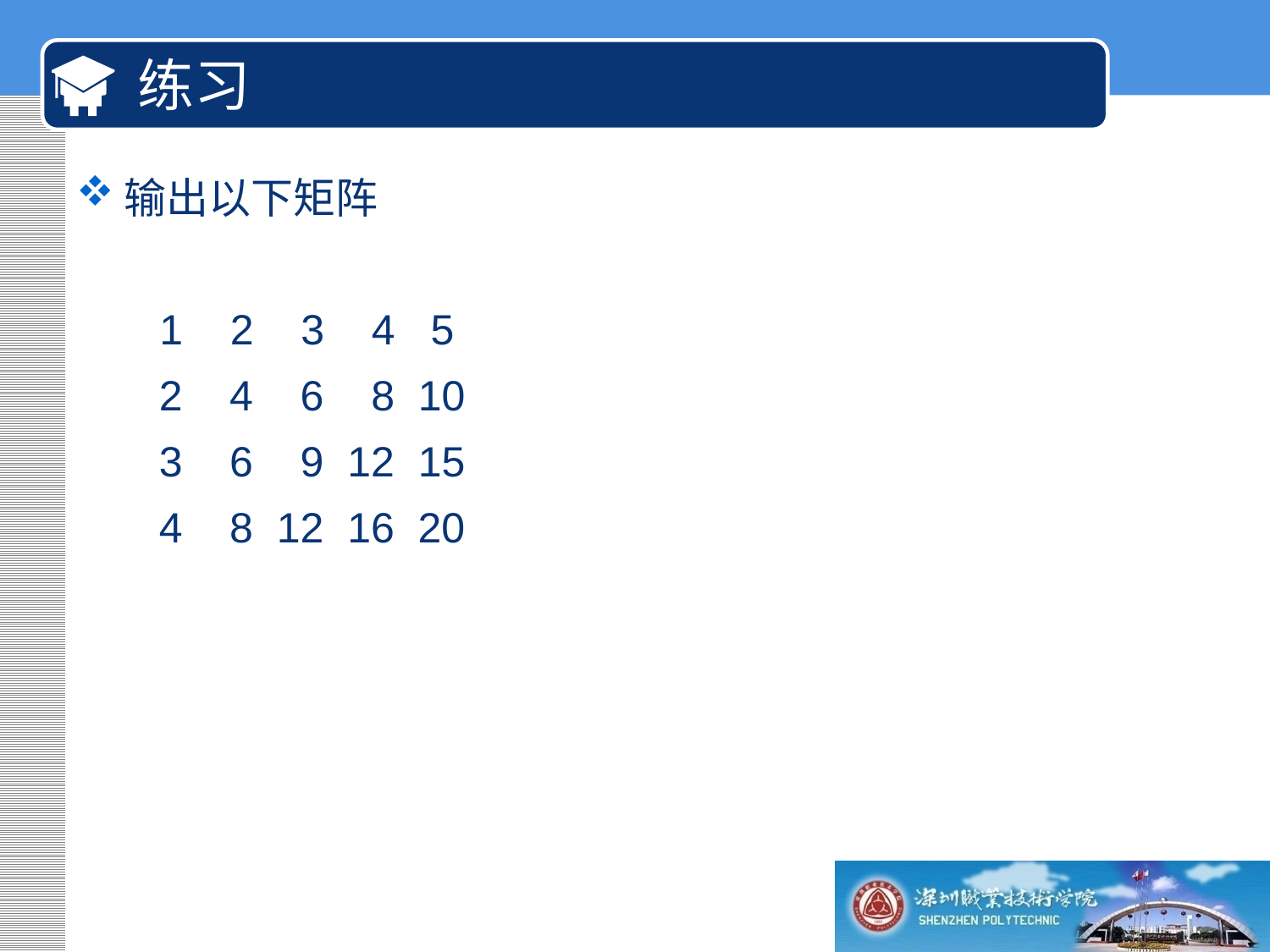

# 练习
输出以下矩阵

	   1    2    3    4   5
       2    4    6    8  10
       3    6    9  12  15
       4    8  12  16  20